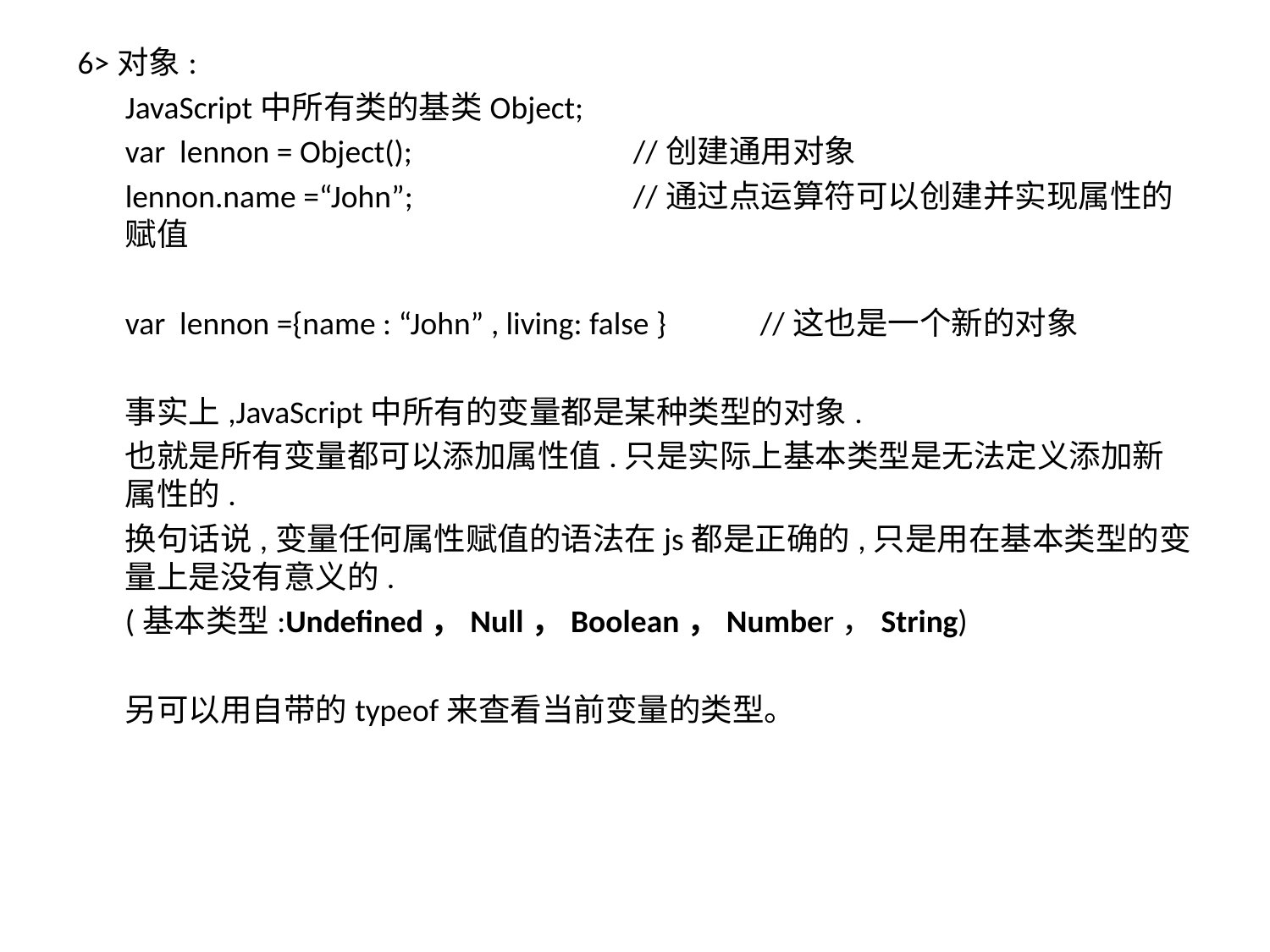

6>对象:
	JavaScript中所有类的基类Object;
	var  lennon = Object();		//创建通用对象
	lennon.name =“John”;		//通过点运算符可以创建并实现属性的赋值

	var  lennon ={name : “John” , living: false }	//这也是一个新的对象

	事实上,JavaScript中所有的变量都是某种类型的对象.
	也就是所有变量都可以添加属性值.只是实际上基本类型是无法定义添加新属性的.
	换句话说,变量任何属性赋值的语法在js都是正确的,只是用在基本类型的变量上是没有意义的.
	(基本类型:Undefined，Null，Boolean，Number，String)

	另可以用自带的typeof来查看当前变量的类型。